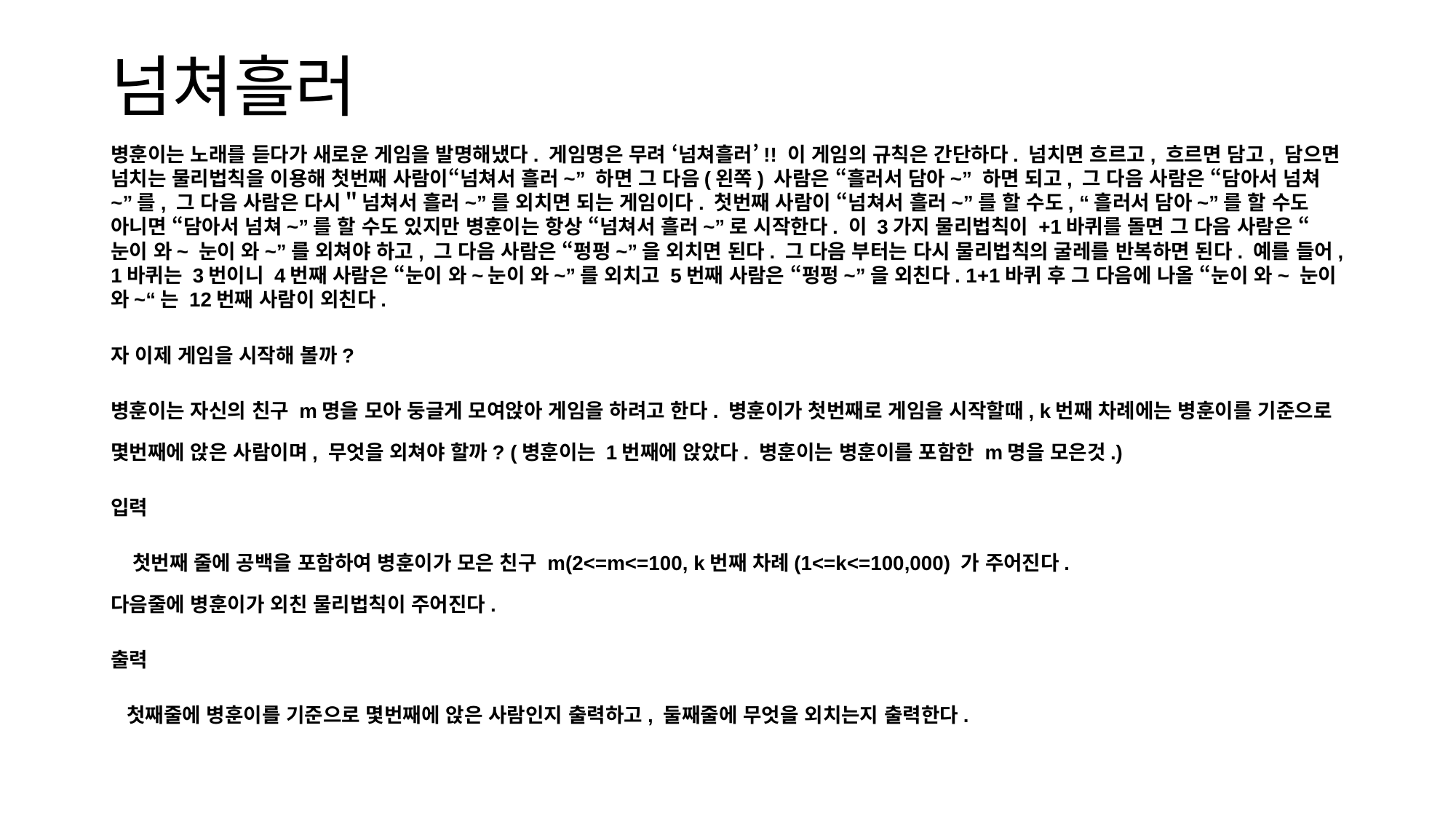

# 넘쳐흘러
병훈이는 노래를 듣다가 새로운 게임을 발명해냈다. 게임명은 무려 ‘넘쳐흘러’!! 이 게임의 규칙은 간단하다. 넘치면 흐르고, 흐르면 담고, 담으면 넘치는 물리법칙을 이용해 첫번째 사람이“넘쳐서 흘러~” 하면 그 다음(왼쪽) 사람은 “흘러서 담아~” 하면 되고, 그 다음 사람은 “담아서 넘쳐~”를, 그 다음 사람은 다시＂넘쳐서 흘러~”를 외치면 되는 게임이다. 첫번째 사람이 “넘쳐서 흘러~”를 할 수도, “흘러서 담아~”를 할 수도 아니면 “담아서 넘쳐~”를 할 수도 있지만 병훈이는 항상 “넘쳐서 흘러~”로 시작한다. 이 3가지 물리법칙이 +1바퀴를 돌면 그 다음 사람은 “눈이 와~ 눈이 와~”를 외쳐야 하고, 그 다음 사람은 “펑펑~”을 외치면 된다. 그 다음 부터는 다시 물리법칙의 굴레를 반복하면 된다. 예를 들어, 1바퀴는 3번이니 4번째 사람은 “눈이 와~눈이 와~”를 외치고 5번째 사람은 “펑펑~”을 외친다. 1+1바퀴 후 그 다음에 나올 “눈이 와~ 눈이 와~“는 12번째 사람이 외친다.
자 이제 게임을 시작해 볼까?
병훈이는 자신의 친구 m명을 모아 둥글게 모여앉아 게임을 하려고 한다. 병훈이가 첫번째로 게임을 시작할때, k번째 차례에는 병훈이를 기준으로 몇번째에 앉은 사람이며, 무엇을 외쳐야 할까? (병훈이는 1번째에 앉았다. 병훈이는 병훈이를 포함한 m명을 모은것.)
입력
   첫번째 줄에 공백을 포함하여 병훈이가 모은 친구 m(2<=m<=100, k번째 차례(1<=k<=100,000) 가 주어진다.
다음줄에 병훈이가 외친 물리법칙이 주어진다.
출력
  첫째줄에 병훈이를 기준으로 몇번째에 앉은 사람인지 출력하고, 둘째줄에 무엇을 외치는지 출력한다.